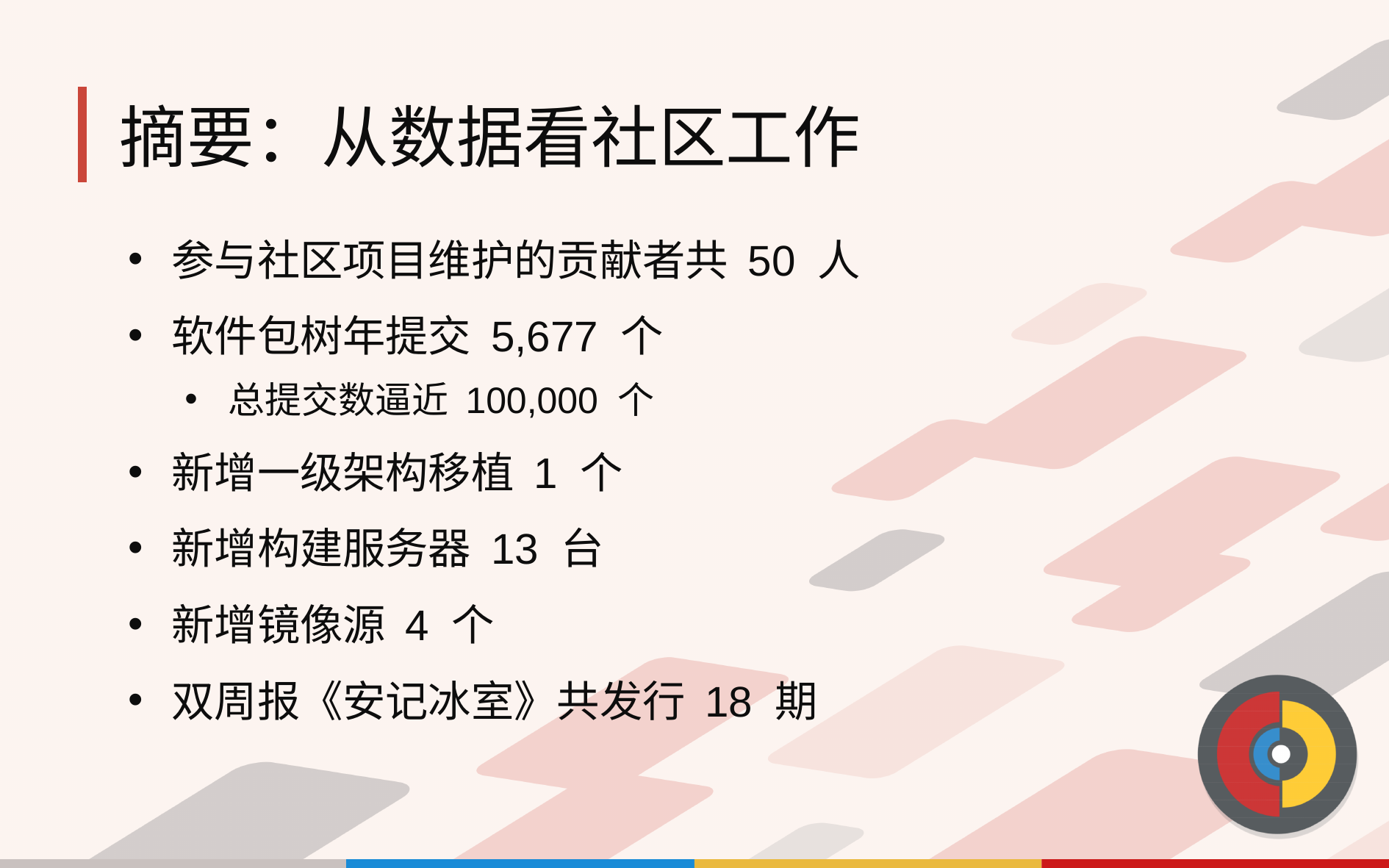

# 摘要：从数据看社区工作
参与社区项目维护的贡献者共 50 人
软件包树年提交 5,677 个
总提交数逼近 100,000 个
新增一级架构移植 1 个
新增构建服务器 13 台
新增镜像源 4 个
双周报《安记冰室》共发行 18 期